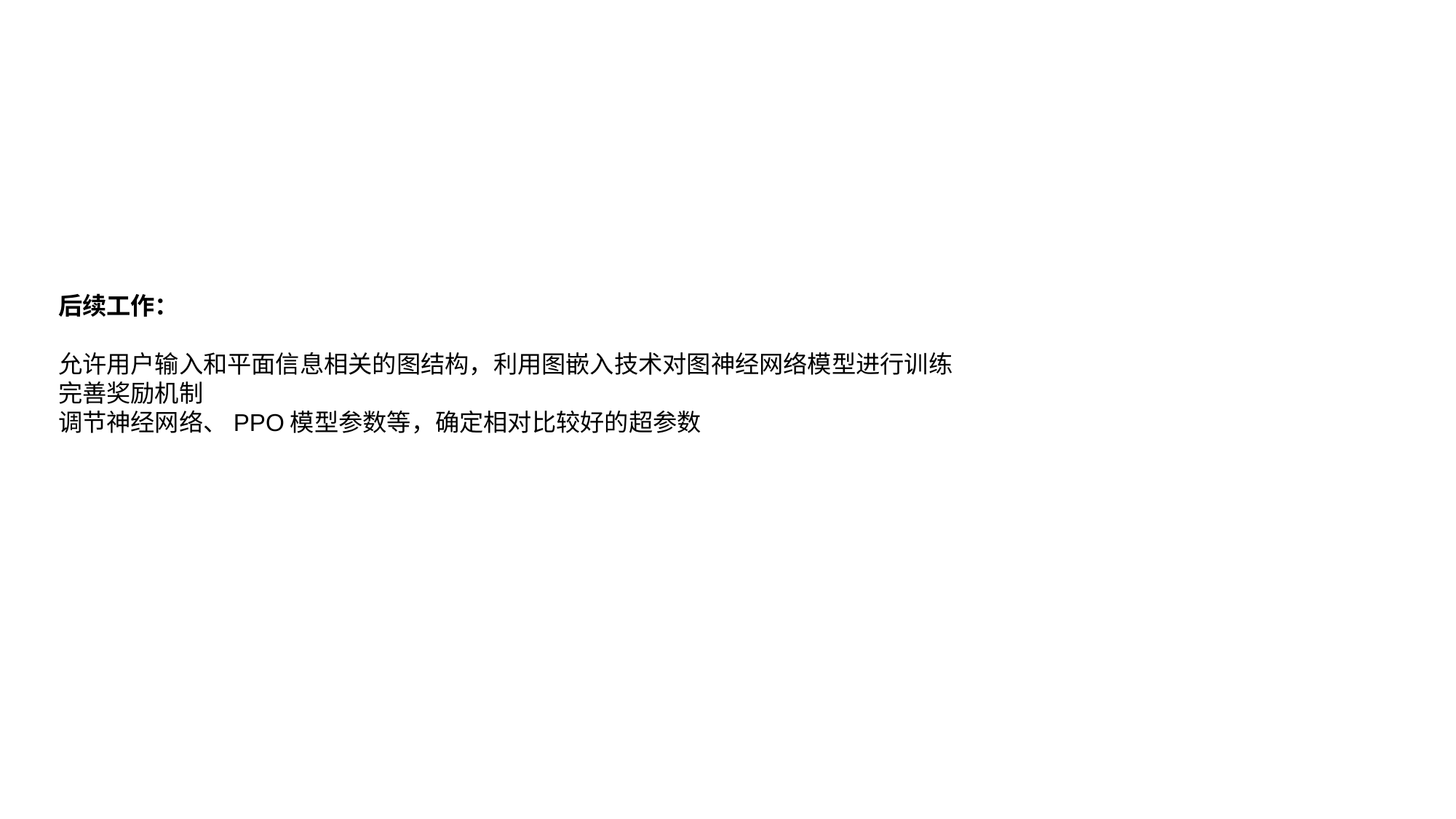

后续工作：

允许用户输入和平面信息相关的图结构，利用图嵌入技术对图神经网络模型进行训练
完善奖励机制
调节神经网络、PPO模型参数等，确定相对比较好的超参数